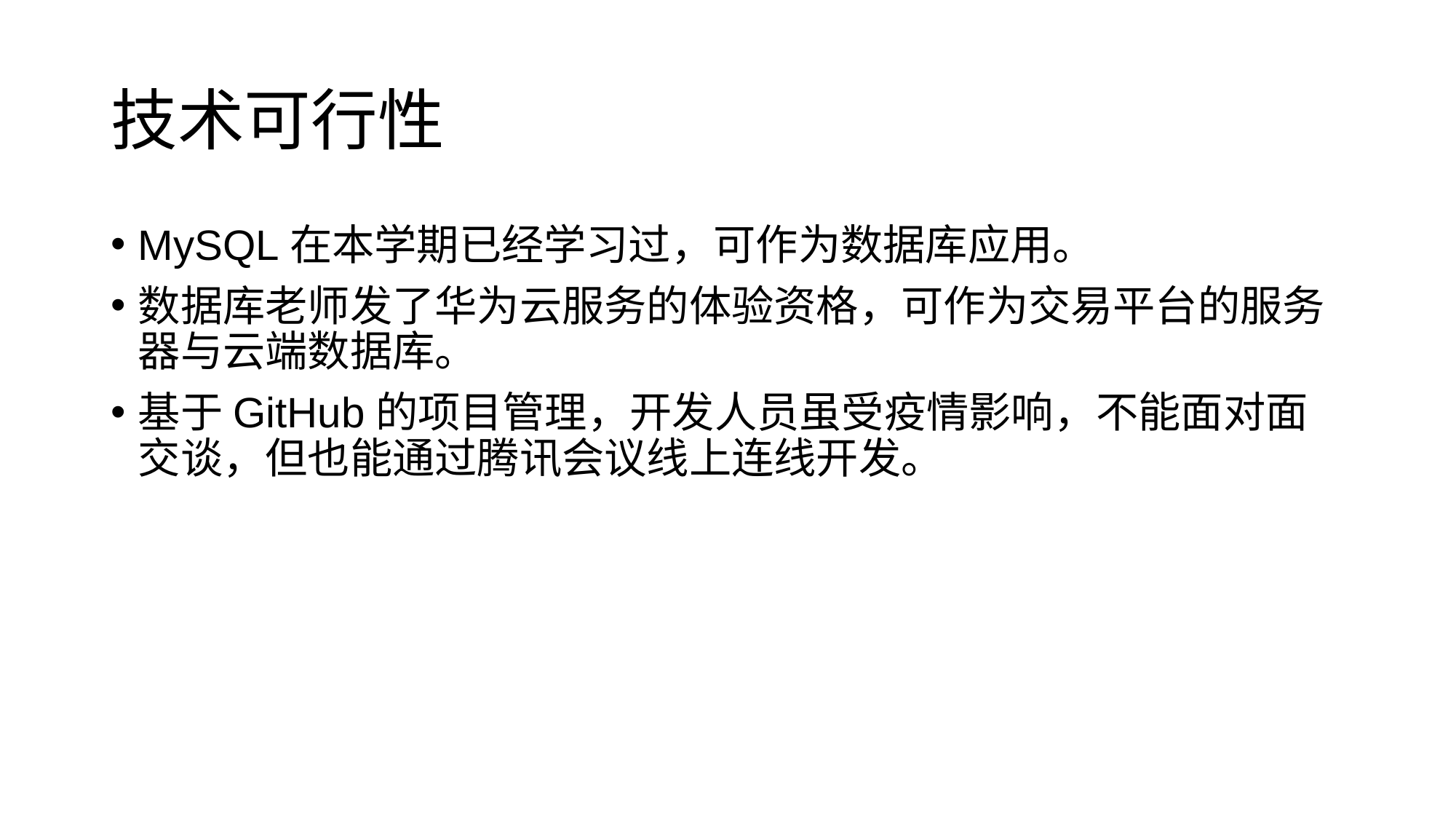

# 技术可行性
MySQL在本学期已经学习过，可作为数据库应用。
数据库老师发了华为云服务的体验资格，可作为交易平台的服务器与云端数据库。
基于GitHub的项目管理，开发人员虽受疫情影响，不能面对面交谈，但也能通过腾讯会议线上连线开发。